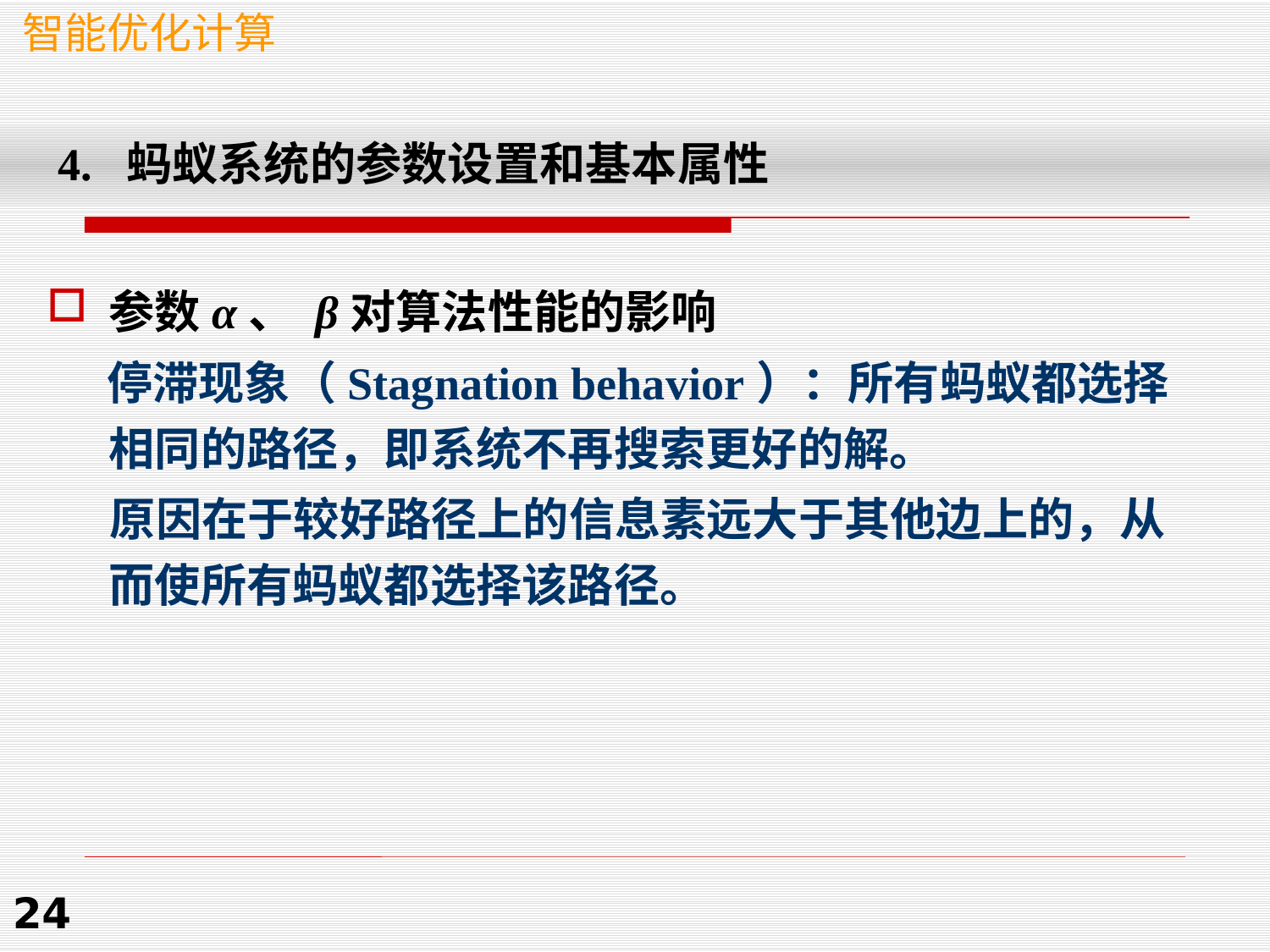

智能优化计算
    4.  蚂蚁系统的参数设置和基本属性
参数α、 β对算法性能的影响
         停滞现象（Stagnation behavior）：所有蚂蚁都选择相同的路径，即系统不再搜索更好的解。
     原因在于较好路径上的信息素远大于其他边上的，从而使所有蚂蚁都选择该路径。